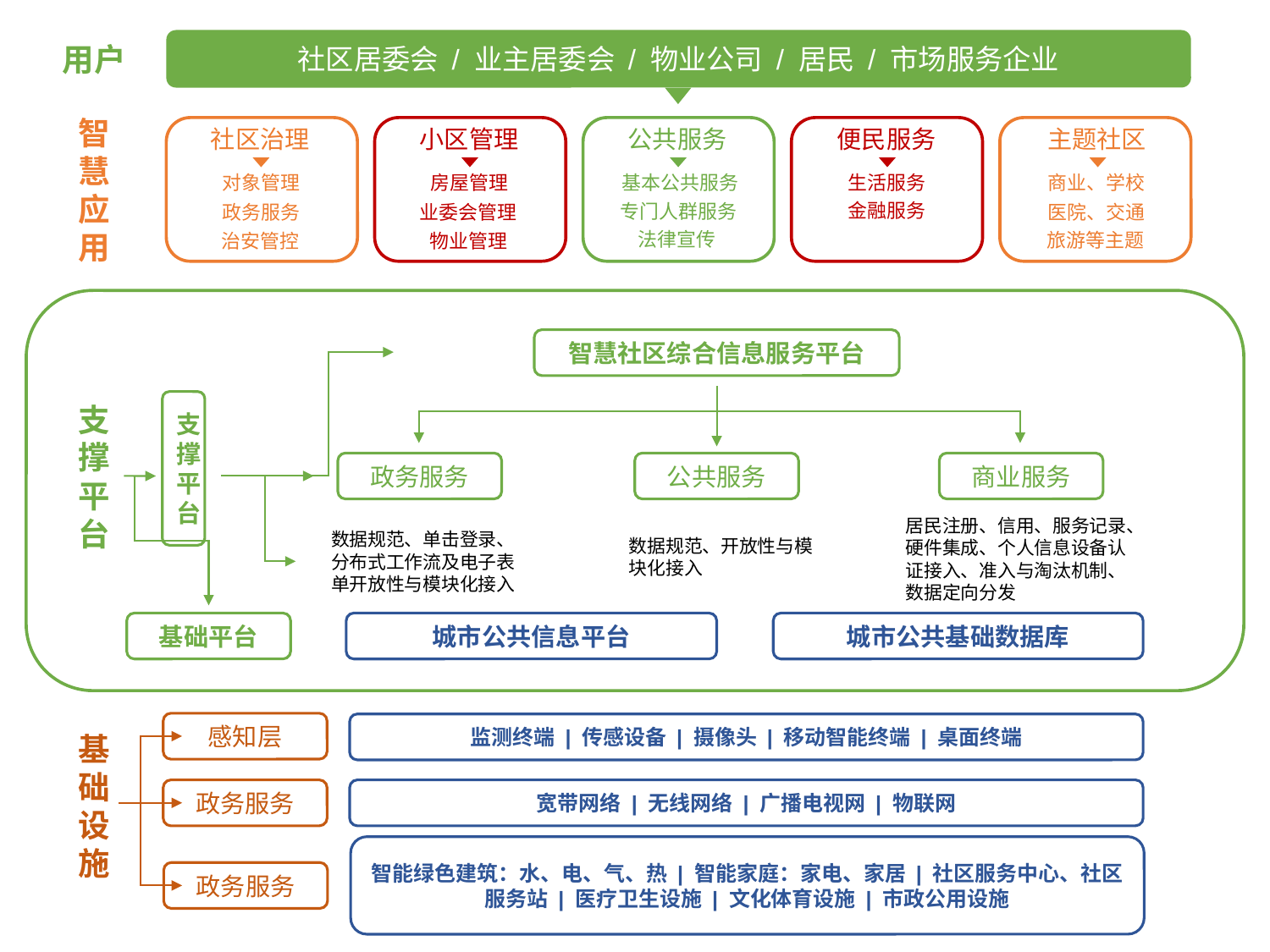

用户
社区居委会 / 业主居委会 / 物业公司 / 居民 / 市场服务企业

智慧应用

社区治理
小区管理
公共服务

便民服务

主题社区

对象管理
房屋管理
基本公共服务
生活服务
商业、学校
金融服务
专门人群服务
政务服务
业委会管理
医院、交通
法律宣传
旅游等主题
治安管控
物业管理

智慧社区综合信息服务平台
支撑平台
支撑平台
政务服务
公共服务
商业服务
居民注册、信用、服务记录、硬件集成、个人信息设备认证接入、准入与淘汰机制、数据定向分发
数据规范、单击登录、分布式工作流及电子表单开放性与模块化接入
数据规范、开放性与模块化接入
城市公共基础数据库
城市公共信息平台
基础平台
感知层
监测终端 | 传感设备 | 摄像头 | 移动智能终端 | 桌面终端
基础设施
政务服务
宽带网络 | 无线网络 | 广播电视网 | 物联网
智能绿色建筑：水、电、气、热 | 智能家庭：家电、家居 | 社区服务中心、社区服务站 | 医疗卫生设施 | 文化体育设施 | 市政公用设施
政务服务